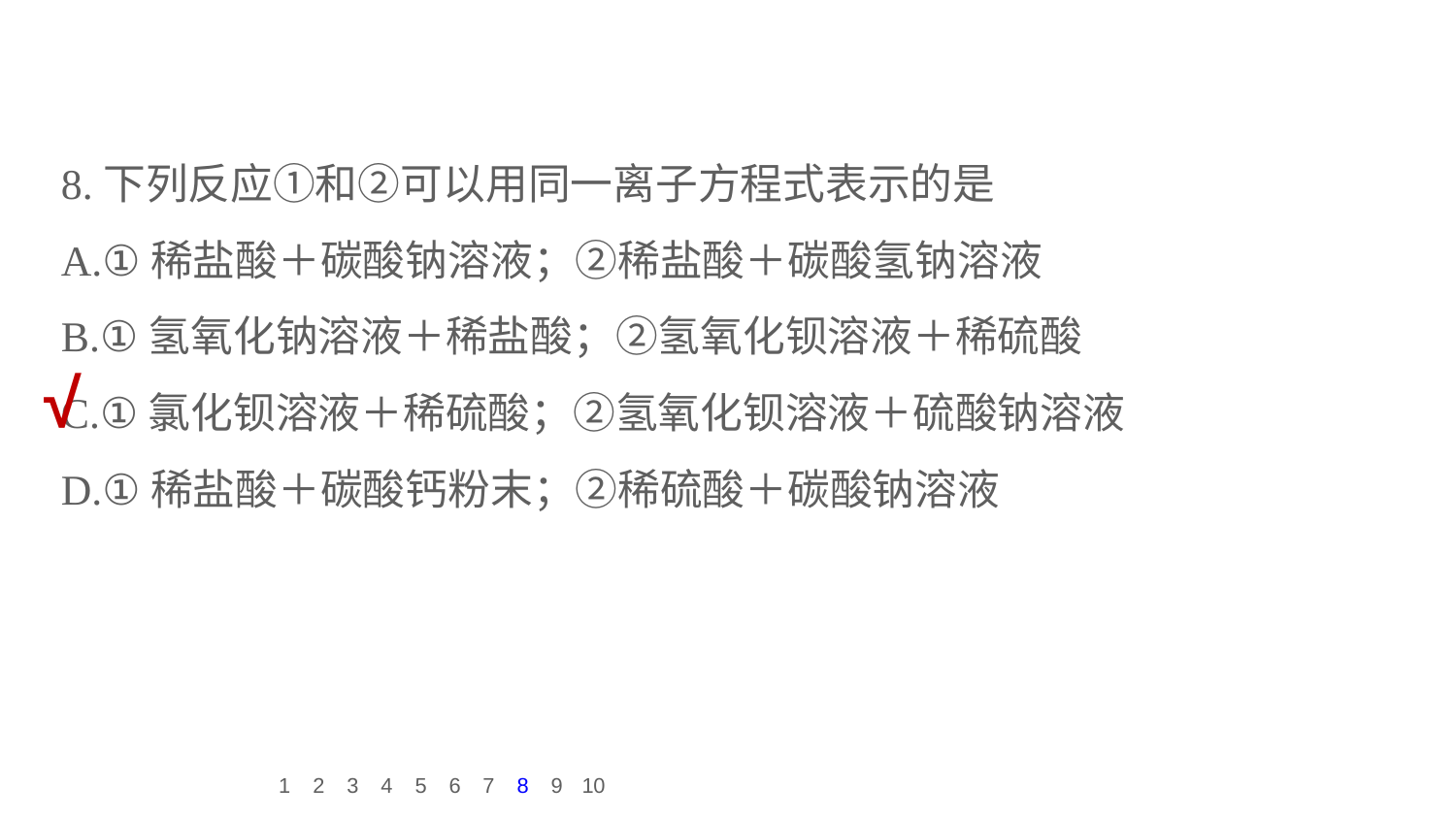

8.下列反应①和②可以用同一离子方程式表示的是
A.①稀盐酸＋碳酸钠溶液；②稀盐酸＋碳酸氢钠溶液
B.①氢氧化钠溶液＋稀盐酸；②氢氧化钡溶液＋稀硫酸
C.①氯化钡溶液＋稀硫酸；②氢氧化钡溶液＋硫酸钠溶液
D.①稀盐酸＋碳酸钙粉末；②稀硫酸＋碳酸钠溶液
√
1
2
3
4
5
6
7
8
9
10